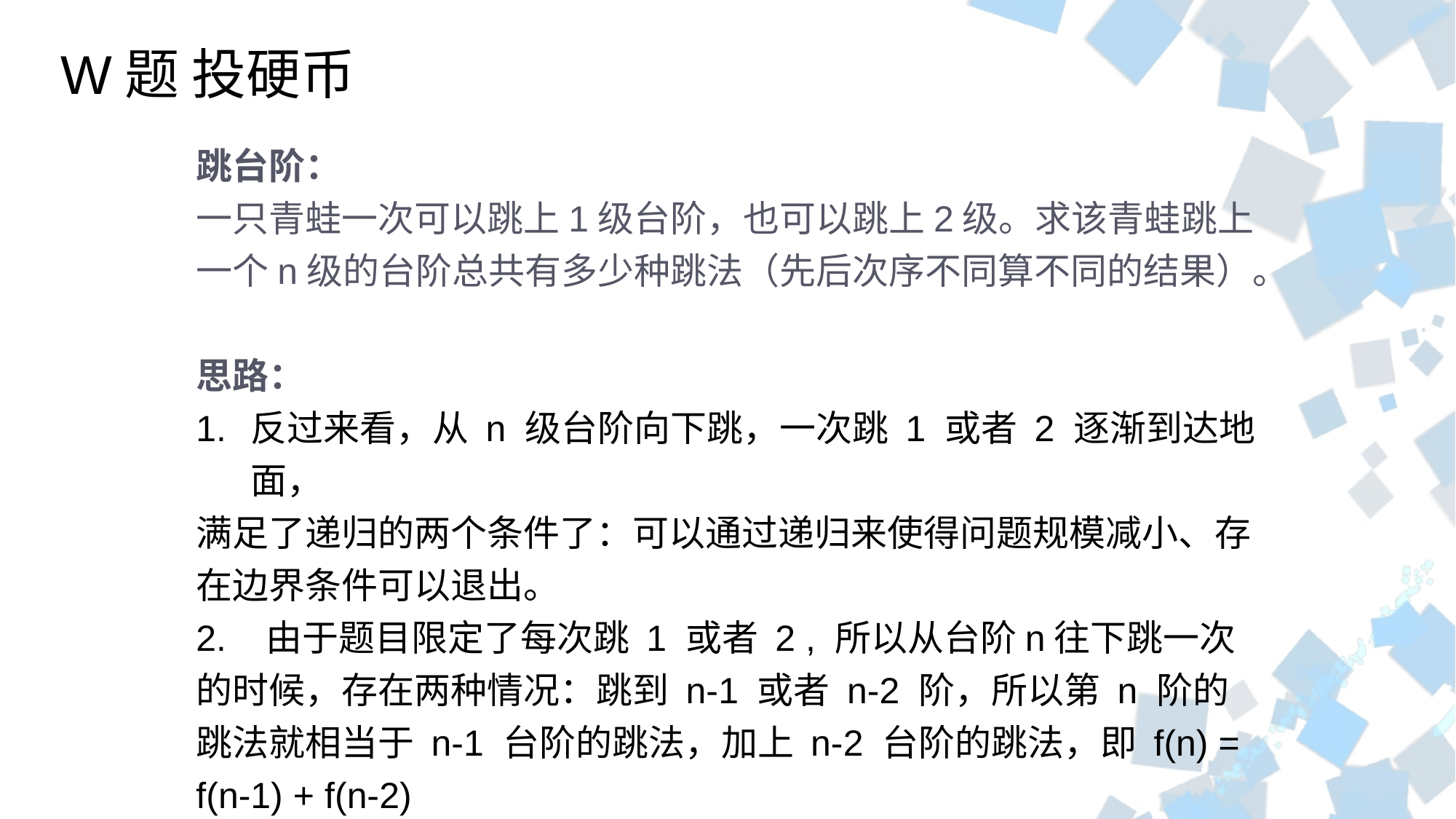

W题 投硬币
跳台阶：
一只青蛙一次可以跳上1级台阶，也可以跳上2级。求该青蛙跳上一个n级的台阶总共有多少种跳法（先后次序不同算不同的结果）。

思路：
反过来看，从 n 级台阶向下跳，一次跳 1 或者 2 逐渐到达地面，
满足了递归的两个条件了：可以通过递归来使得问题规模减小、存在边界条件可以退出。
2.   由于题目限定了每次跳 1 或者 2 , 所以从台阶n往下跳一次的时候，存在两种情况：跳到 n-1 或者 n-2 阶，所以第 n 阶的跳法就相当于 n-1 台阶的跳法，加上 n-2 台阶的跳法，即 f(n) = f(n-1) + f(n-2)
3.   边界条件：f(1) = 1 , f(2) = 2